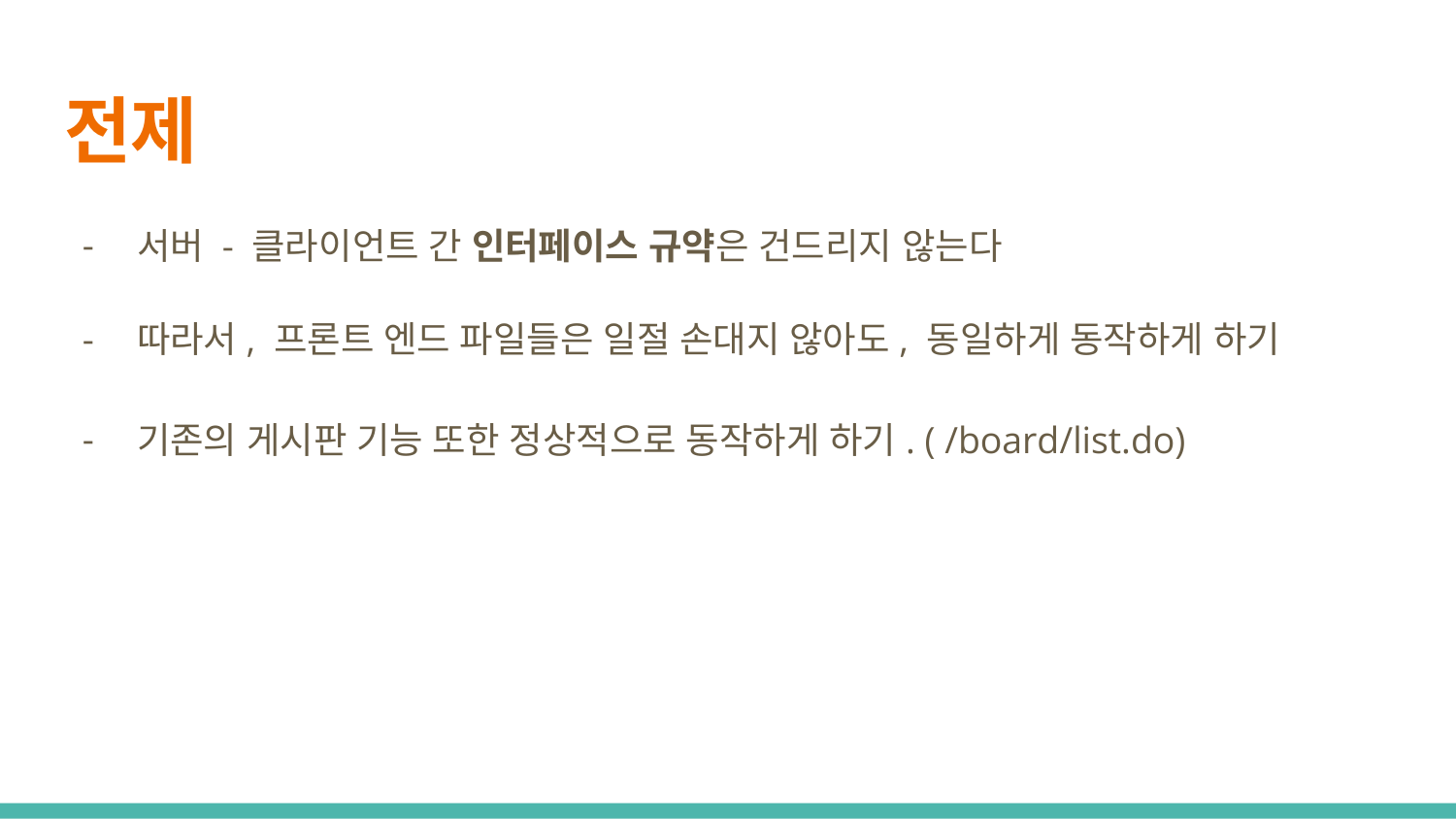

# 전제
서버 - 클라이언트 간 인터페이스 규약은 건드리지 않는다
따라서, 프론트 엔드 파일들은 일절 손대지 않아도, 동일하게 동작하게 하기
기존의 게시판 기능 또한 정상적으로 동작하게 하기. ( /board/list.do)